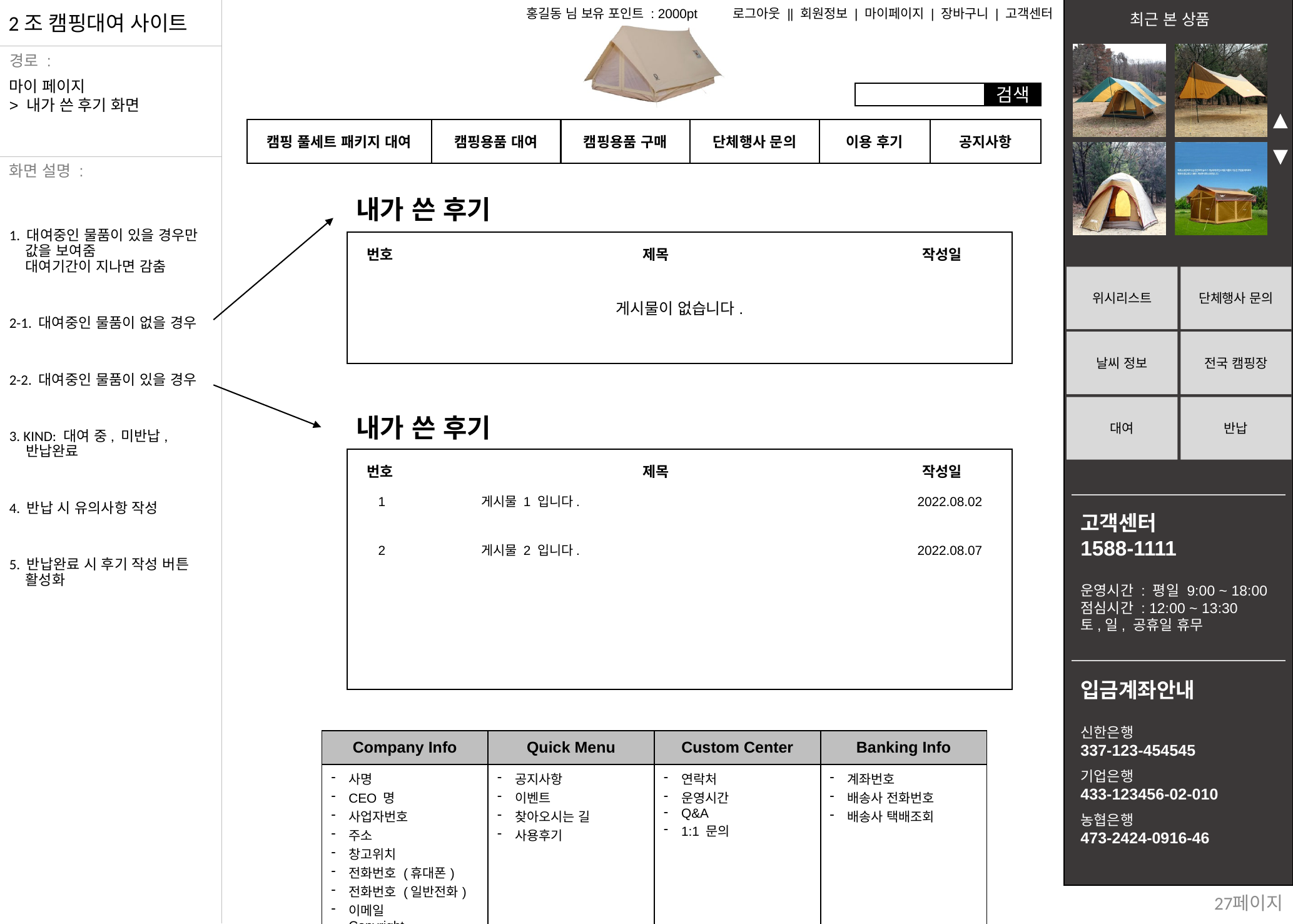

마이 페이지
> 내가 쓴 후기 화면
내가 쓴 후기
1. 대여중인 물품이 있을 경우만
    값을 보여줌
    대여기간이 지나면 감춤

2-1. 대여중인 물품이 없을 경우

2-2. 대여중인 물품이 있을 경우

3. KIND: 대여 중, 미반납,
    반납완료

4. 반납 시 유의사항 작성

5. 반납완료 시 후기 작성 버튼
    활성화

번호
제목
작성일
게시물이 없습니다.
내가 쓴 후기

번호
제목
작성일
1
게시물 1 입니다.
2022.08.02
2
게시물 2 입니다.
2022.08.07